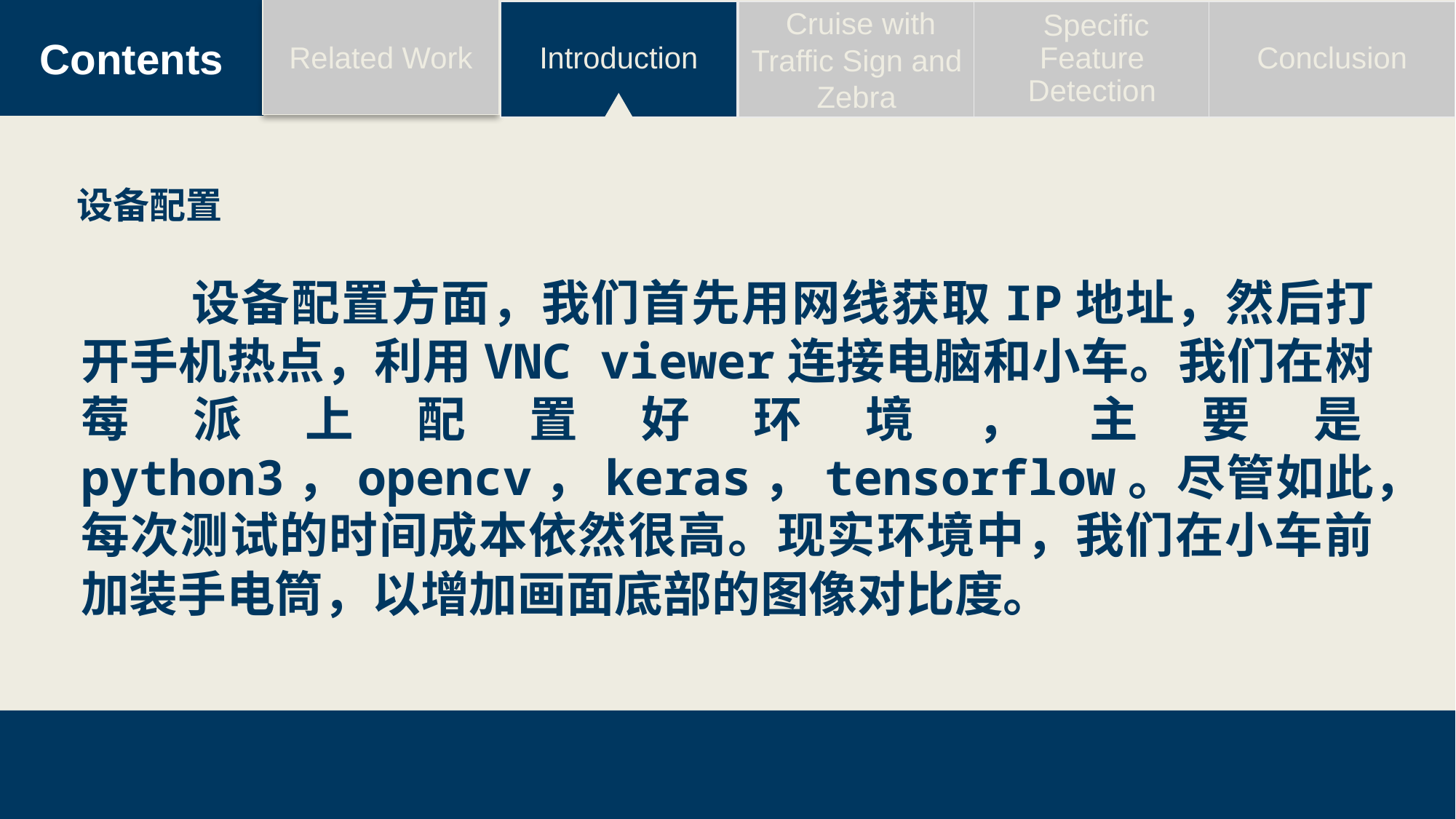

Related Work
Introduction
 Cruise with Traffic Sign and Zebra
 Specific Feature Detection
Conclusion
Contents

设备配置
	设备配置方面，我们首先用网线获取IP地址，然后打开手机热点，利用VNC viewer连接电脑和小车。我们在树莓派上配置好环境，主要是python3，opencv，keras，tensorflow。尽管如此，每次测试的时间成本依然很高。现实环境中，我们在小车前加装手电筒，以增加画面底部的图像对比度。